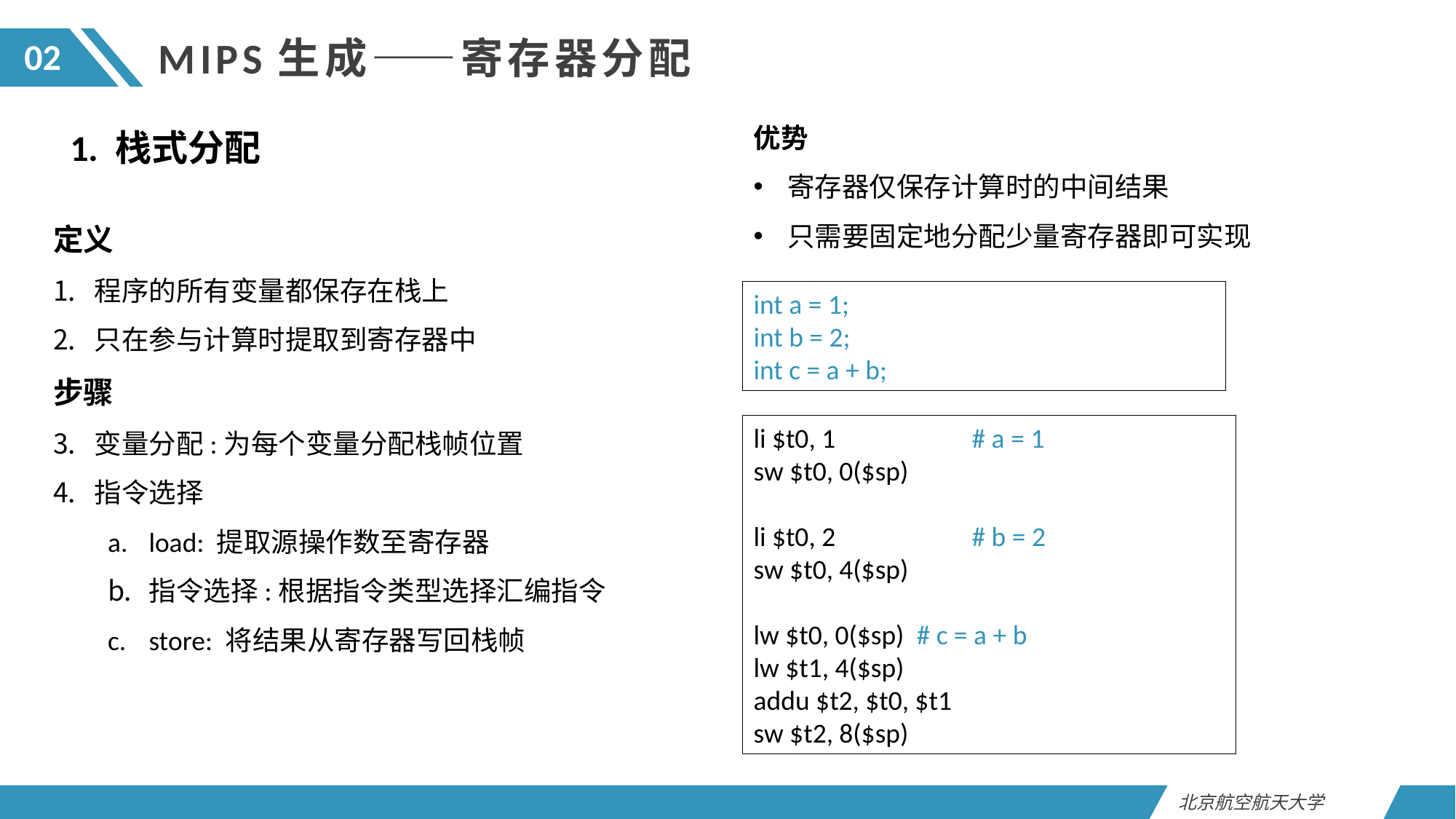

MIPS生成——寄存器分配

02
1. 栈式分配
优势
寄存器仅保存计算时的中间结果
只需要固定地分配少量寄存器即可实现
定义
程序的所有变量都保存在栈上
只在参与计算时提取到寄存器中
步骤
变量分配:为每个变量分配栈帧位置
指令选择
load: 提取源操作数至寄存器
指令选择:根据指令类型选择汇编指令
store: 将结果从寄存器写回栈帧
int a = 1;
int b = 2;
int c = a + b;
li $t0, 1       	# a = 1
sw $t0, 0($sp)

​li $t0, 2       	# b = 2
sw $t0, 4($sp)

​lw $t0, 0($sp)  # c = a + b
lw $t1, 4($sp)
addu $t2, $t0, $t1
sw $t2, 8($sp)

北京航空航天大学